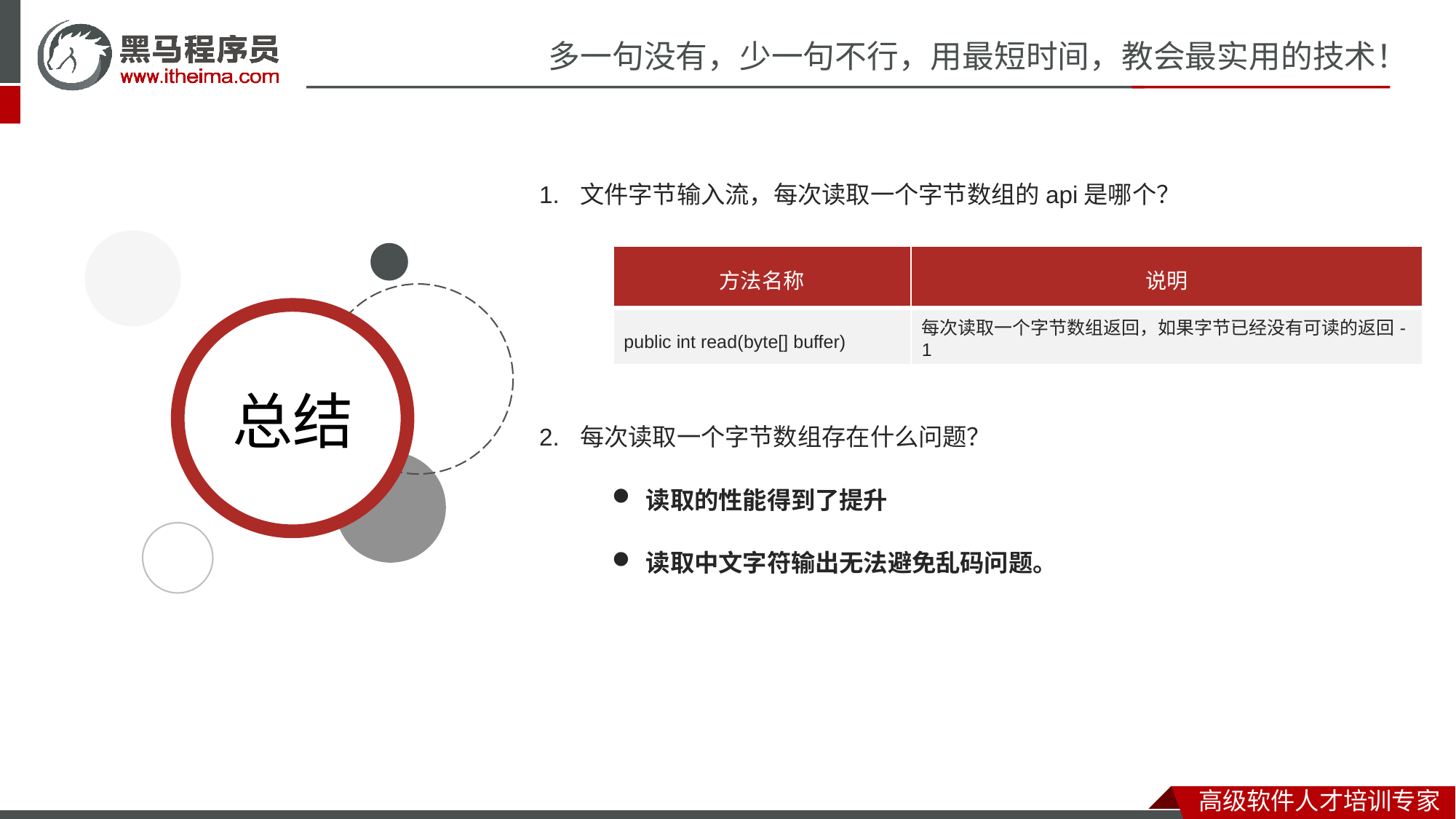

文件字节输入流，每次读取一个字节数组的api是哪个？

每次读取一个字节数组存在什么问题？
读取的性能得到了提升
读取中文字符输出无法避免乱码问题。

| 方法名称 | 说明 |
| --- | --- |
| public int read(byte[] buffer) | 每次读取一个字节数组返回，如果字节已经没有可读的返回-1 |